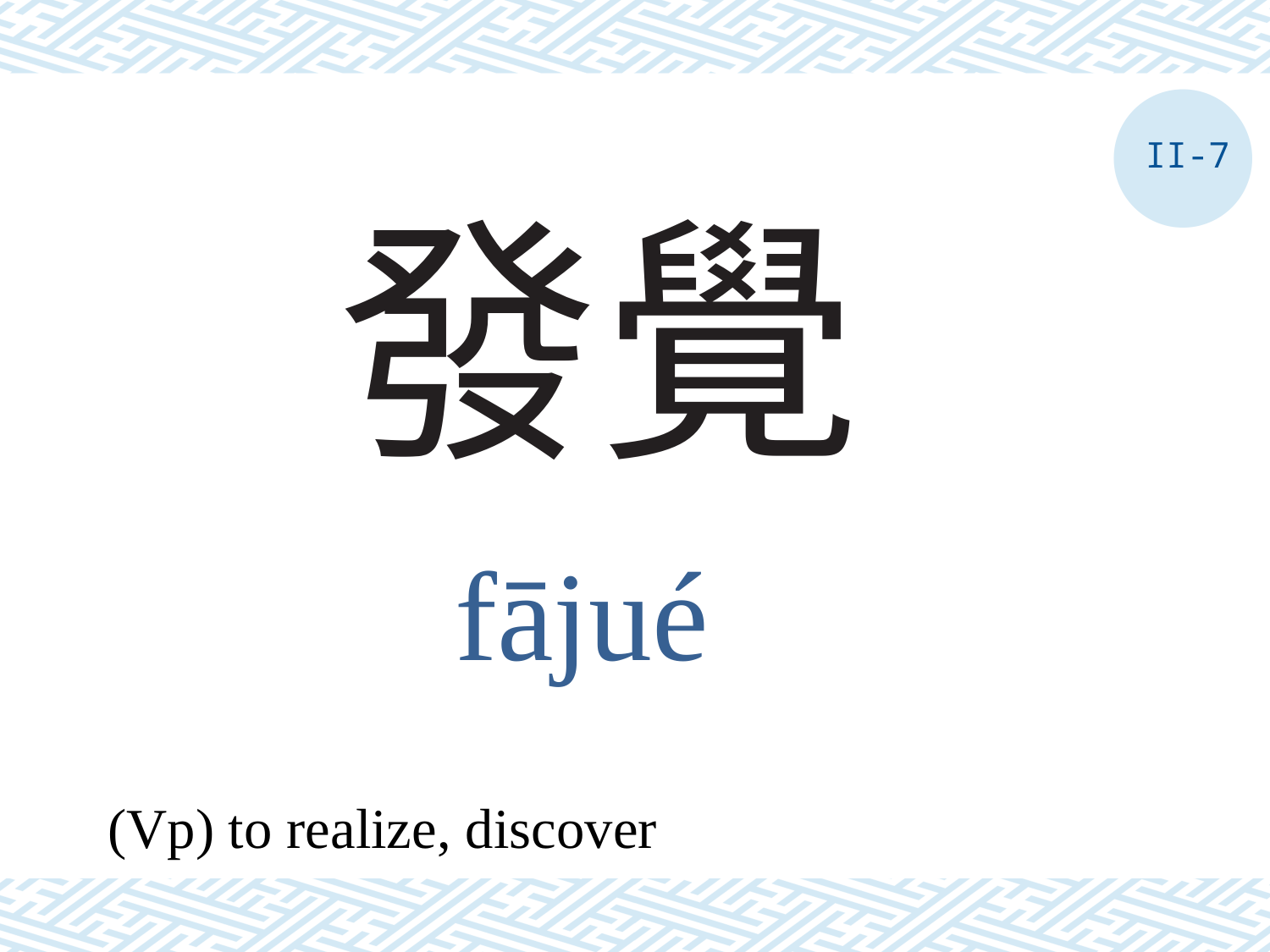

II-7

# 發覺
fājué
(Vp) to realize, discover